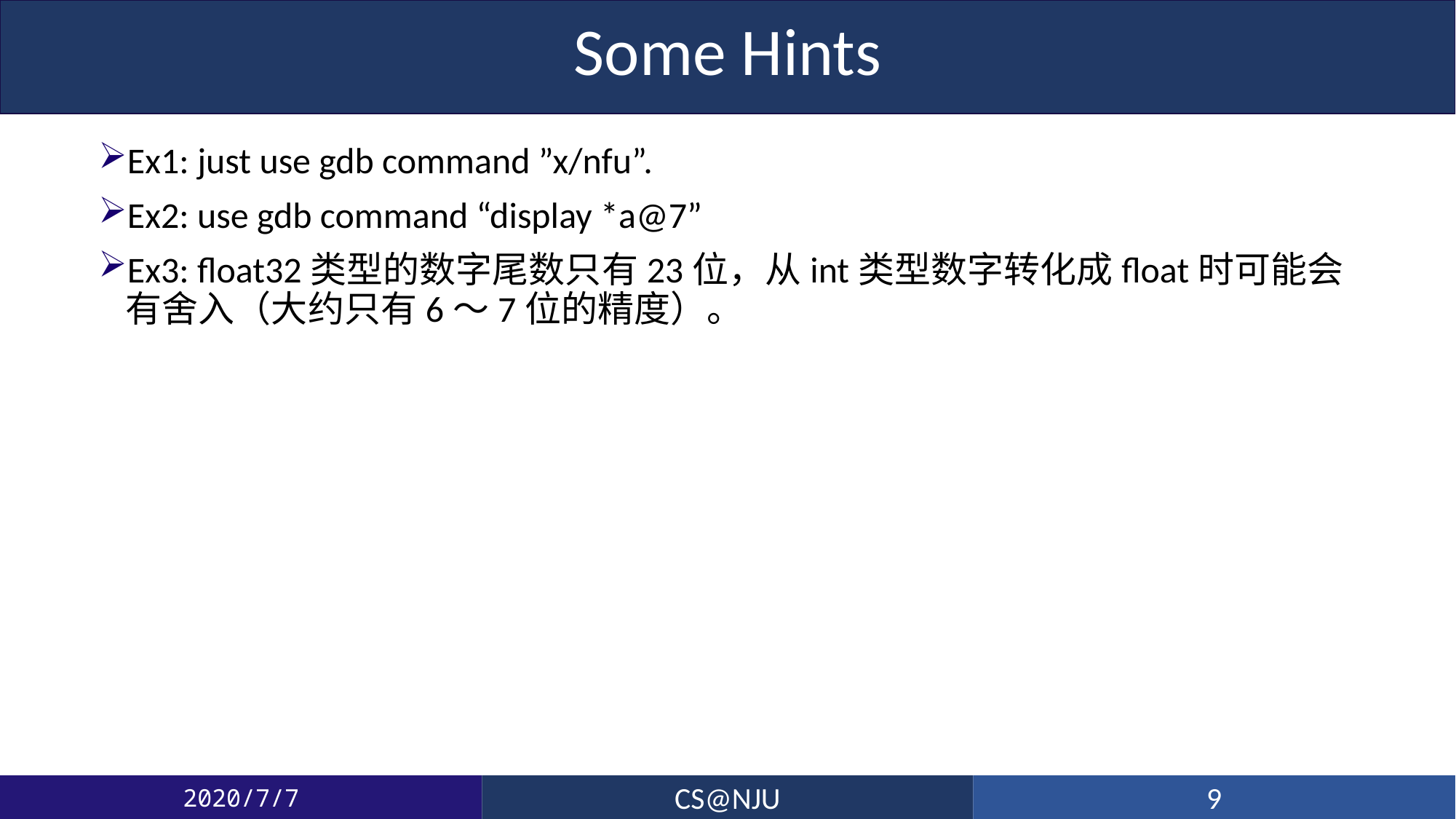

# Some Hints
Ex1: just use gdb command ”x/nfu”.
Ex2: use gdb command “display *a@7”
Ex3: float32类型的数字尾数只有23位，从int类型数字转化成float时可能会有舍入（大约只有6～7位的精度）。
2020/7/7
CS@NJU
9